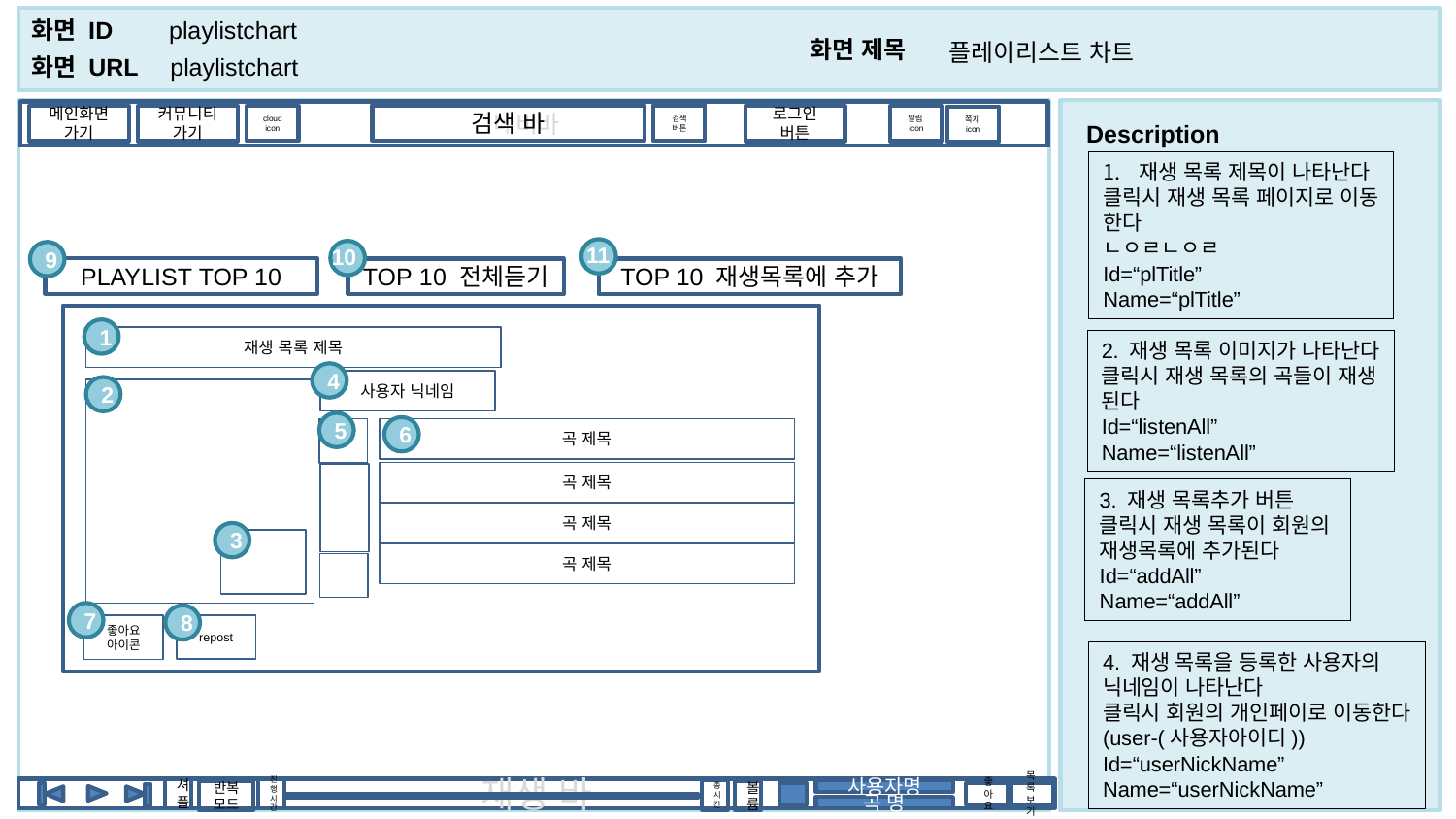

playlistchart
플레이리스트 차트
playlistchart
      네비바
검색 바
검색
버튼
cloud
icon
메인화면
가기
커뮤니티가기
로그인
버튼
알림icon
쪽지icon
재생 목록 제목이 나타난다
클릭시 재생 목록 페이지로 이동
한다
ㄴㅇㄹㄴㅇㄹ
Id=“plTitle”
Name=“plTitle”
11
10

9
PLAYLIST TOP 10
TOP 10 전체듣기
TOP 10 재생목록에 추가

재생 목록 제목
사용자 닉네임

곡 제목
곡 제목

곡 제목

곡 제목

repost
좋아요
아이콘
1
2. 재생 목록 이미지가 나타난다
클릭시 재생 목록의 곡들이 재생
된다
Id=“listenAll”
Name=“listenAll”
4
2
5
6
3. 재생 목록추가 버튼
클릭시 재생 목록이 회원의
재생목록에 추가된다
Id=“addAll”
Name=“addAll”
3
7
8
4. 재생 목록을 등록한 사용자의
닉네임이 나타난다
클릭시 회원의 개인페이로 이동한다
(user-(사용자아이디))
Id=“userNickName”
Name=“userNickName”
셔플
진행시간
재생 바
총시간
사용자명
볼륨
반복 모드

좋아요
목록
보기

곡 명